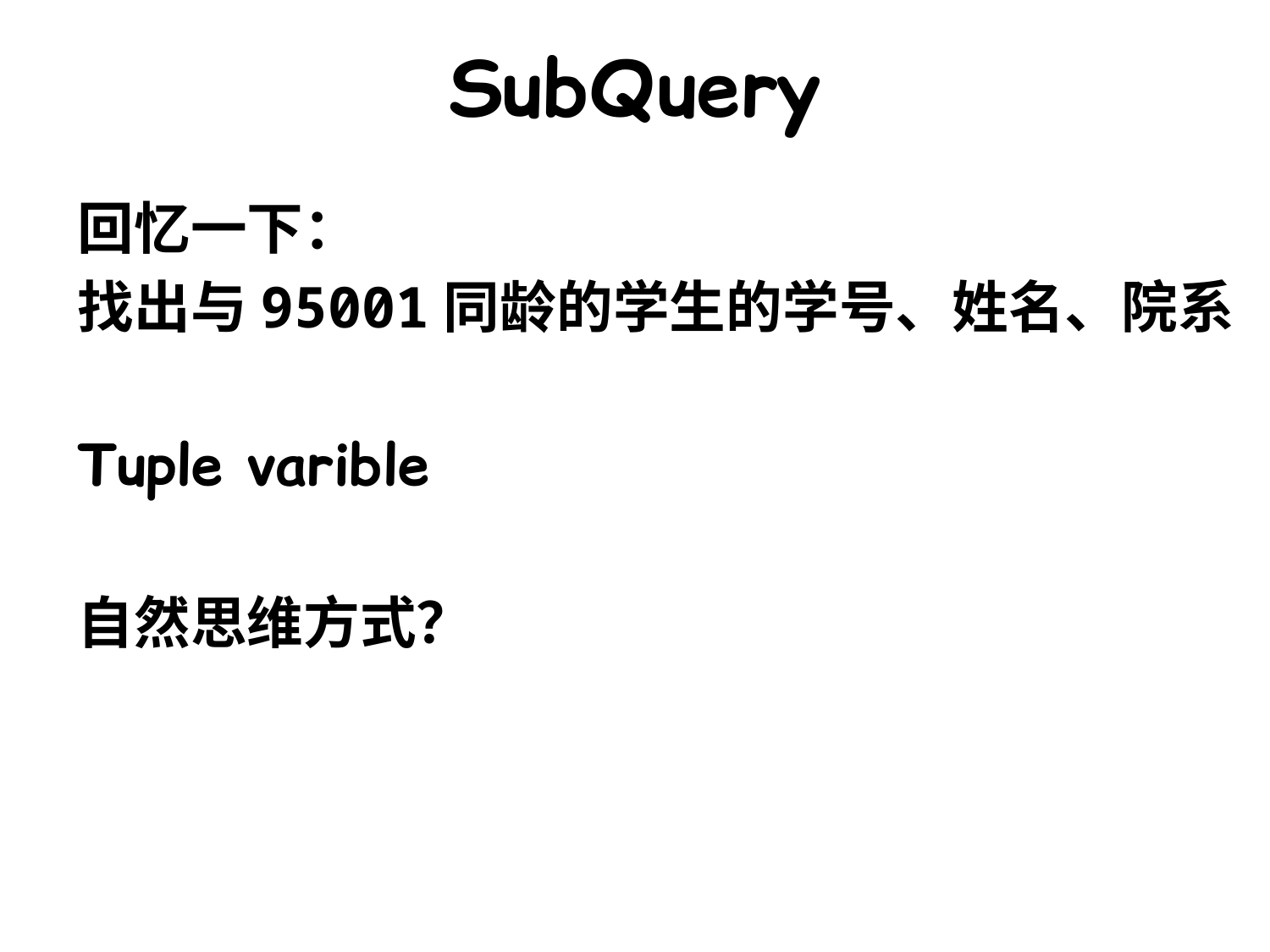

# SubQuery
回忆一下：
找出与95001同龄的学生的学号、姓名、院系

Tuple varible

自然思维方式？